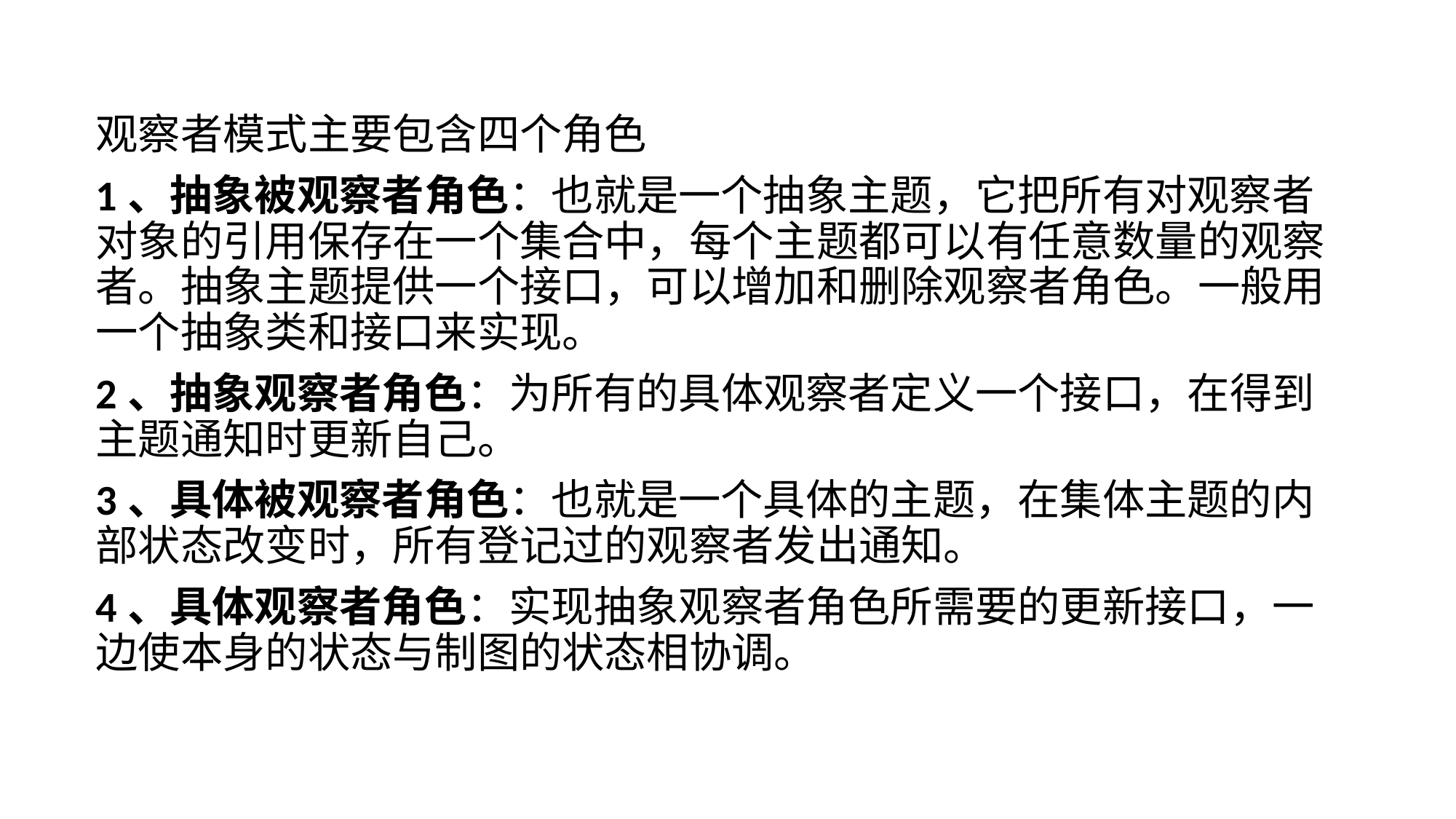

观察者模式主要包含四个角色
1、抽象被观察者角色：也就是一个抽象主题，它把所有对观察者对象的引用保存在一个集合中，每个主题都可以有任意数量的观察者。抽象主题提供一个接口，可以增加和删除观察者角色。一般用一个抽象类和接口来实现。
2、抽象观察者角色：为所有的具体观察者定义一个接口，在得到主题通知时更新自己。
3、具体被观察者角色：也就是一个具体的主题，在集体主题的内部状态改变时，所有登记过的观察者发出通知。
4、具体观察者角色：实现抽象观察者角色所需要的更新接口，一边使本身的状态与制图的状态相协调。